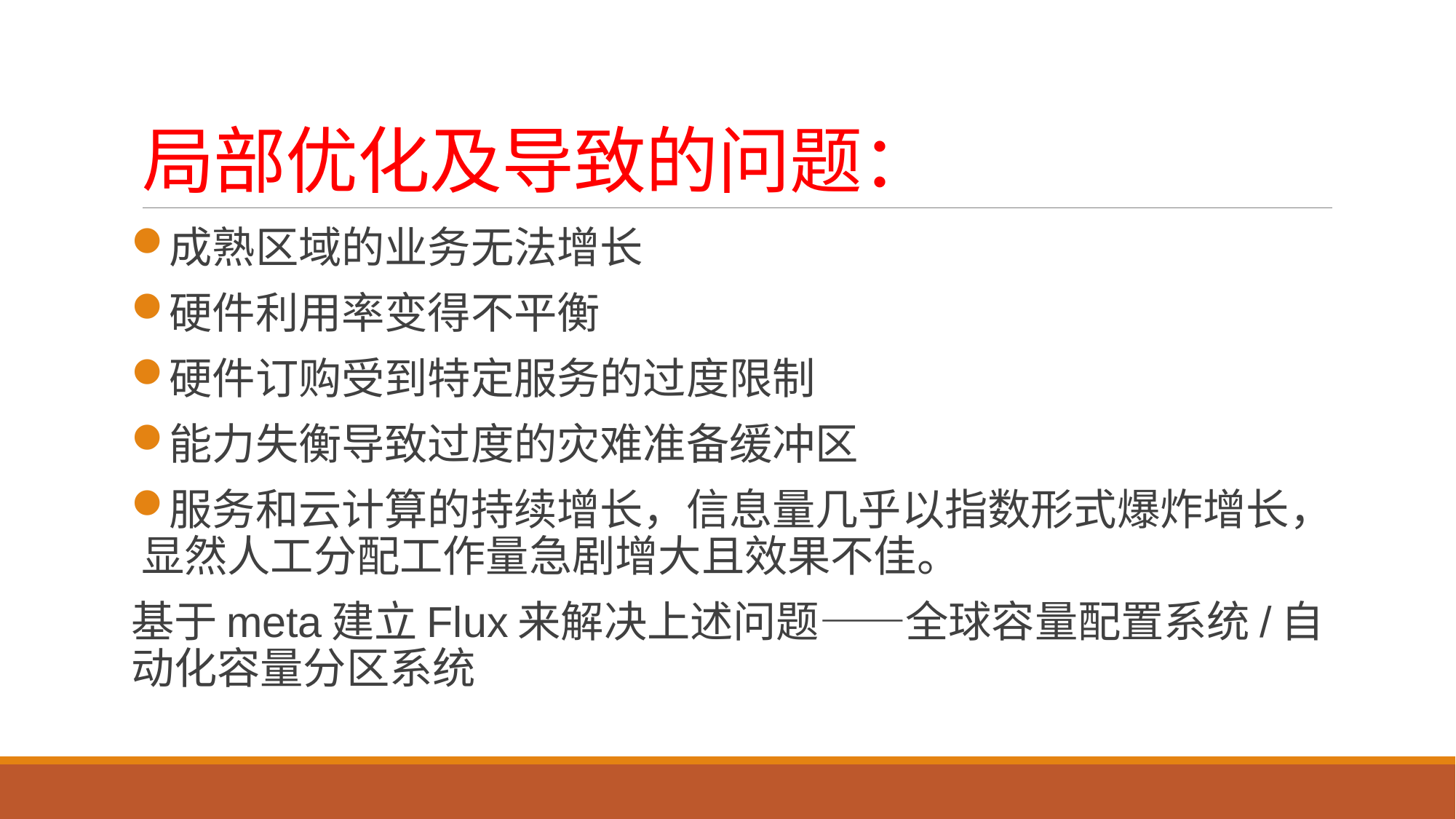

# 局部优化及导致的问题：
成熟区域的业务无法增长
硬件利用率变得不平衡
硬件订购受到特定服务的过度限制
能力失衡导致过度的灾难准备缓冲区
服务和云计算的持续增长，信息量几乎以指数形式爆炸增长，显然人工分配工作量急剧增大且效果不佳。
基于meta建立Flux来解决上述问题——全球容量配置系统/自动化容量分区系统